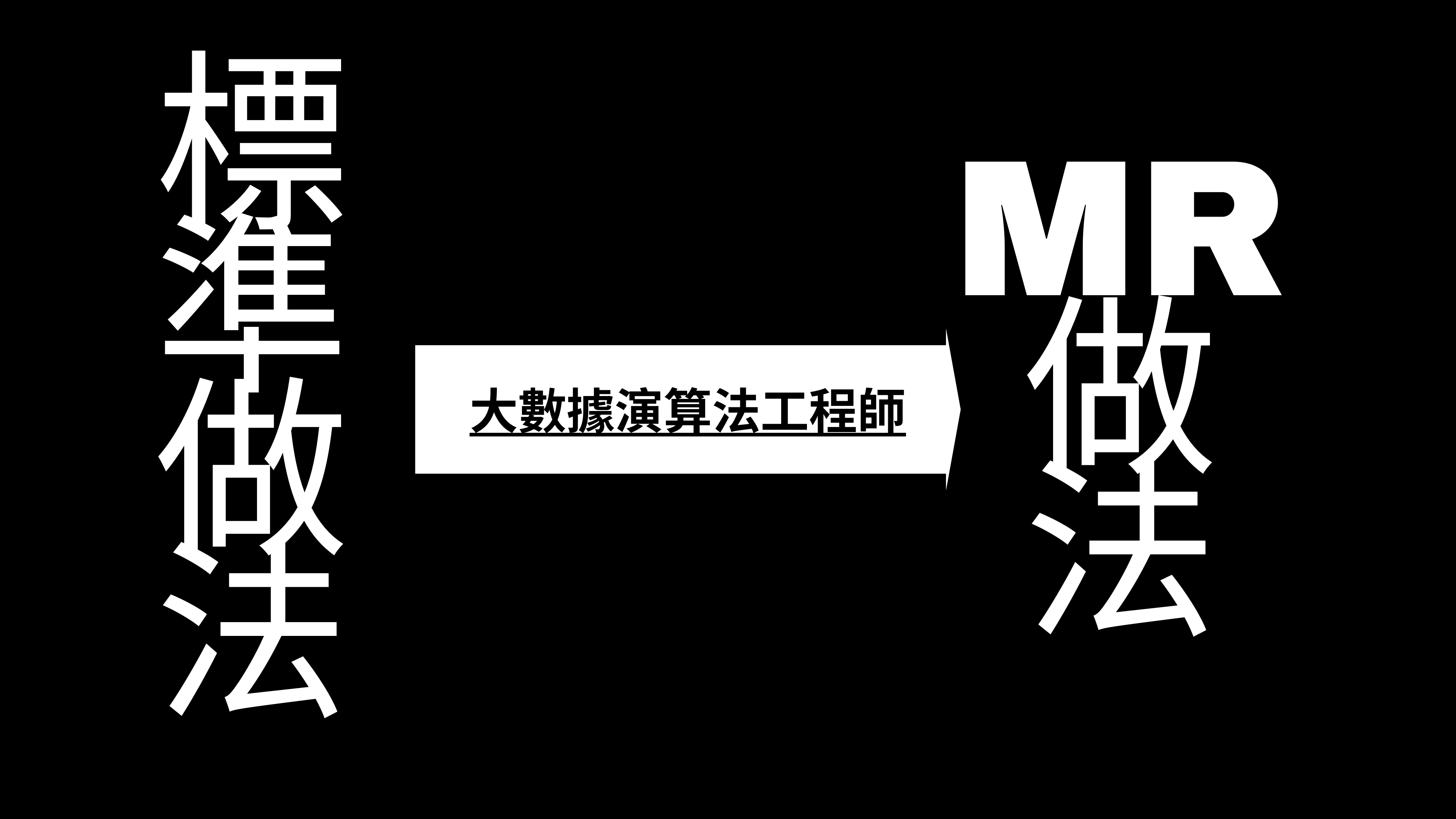

標
準
做
法
MR
做
法

大數據演算法工程師